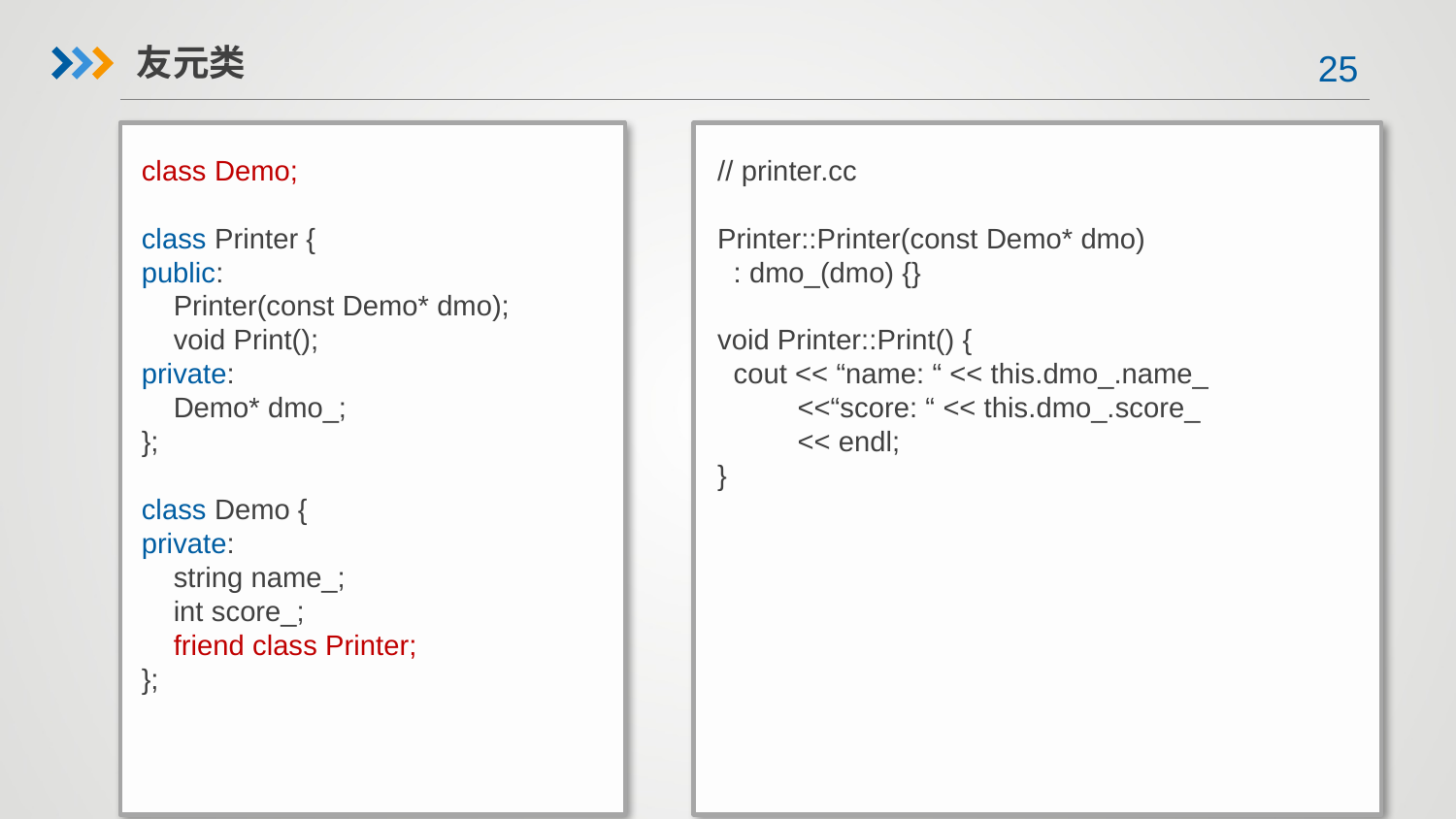

友元类

class Demo;

class Printer {
public:
    Printer(const Demo* dmo);
    void Print();
private:
    Demo* dmo_;
};

class Demo {
private:
    string name_;
    int score_;
    friend class Printer;
};

// printer.cc

Printer::Printer(const Demo* dmo)
  : dmo_(dmo) {}

void Printer::Print() {
  cout << “name: “ << this.dmo_.name_
          <<“score: “ << this.dmo_.score_
          << endl;
}